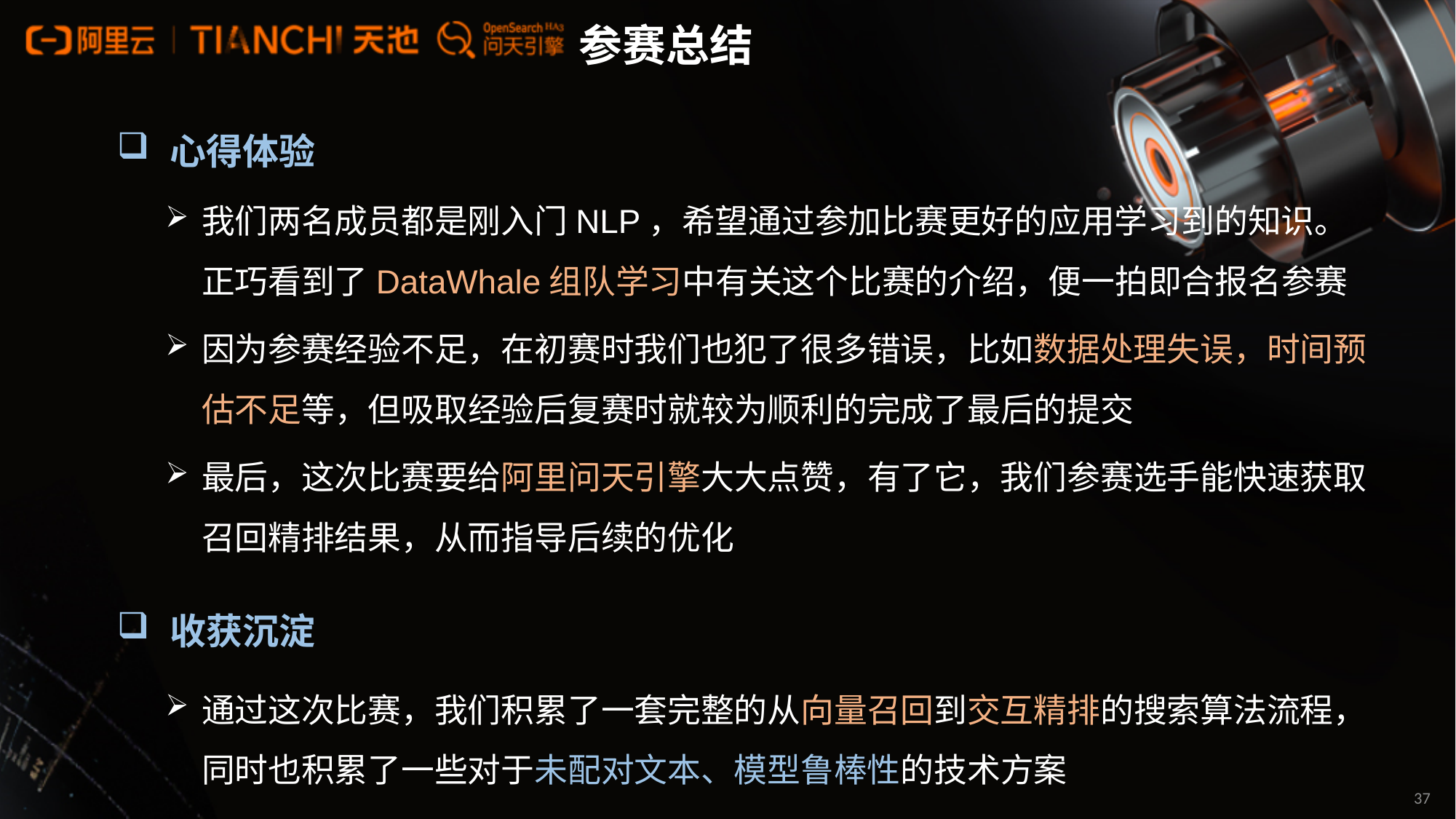

参赛总结
 心得体验
我们两名成员都是刚入门NLP，希望通过参加比赛更好的应用学习到的知识。正巧看到了DataWhale组队学习中有关这个比赛的介绍，便一拍即合报名参赛
因为参赛经验不足，在初赛时我们也犯了很多错误，比如数据处理失误，时间预估不足等，但吸取经验后复赛时就较为顺利的完成了最后的提交
最后，这次比赛要给阿里问天引擎大大点赞，有了它，我们参赛选手能快速获取召回精排结果，从而指导后续的优化
 收获沉淀
通过这次比赛，我们积累了一套完整的从向量召回到交互精排的搜索算法流程，同时也积累了一些对于未配对文本、模型鲁棒性的技术方案

37